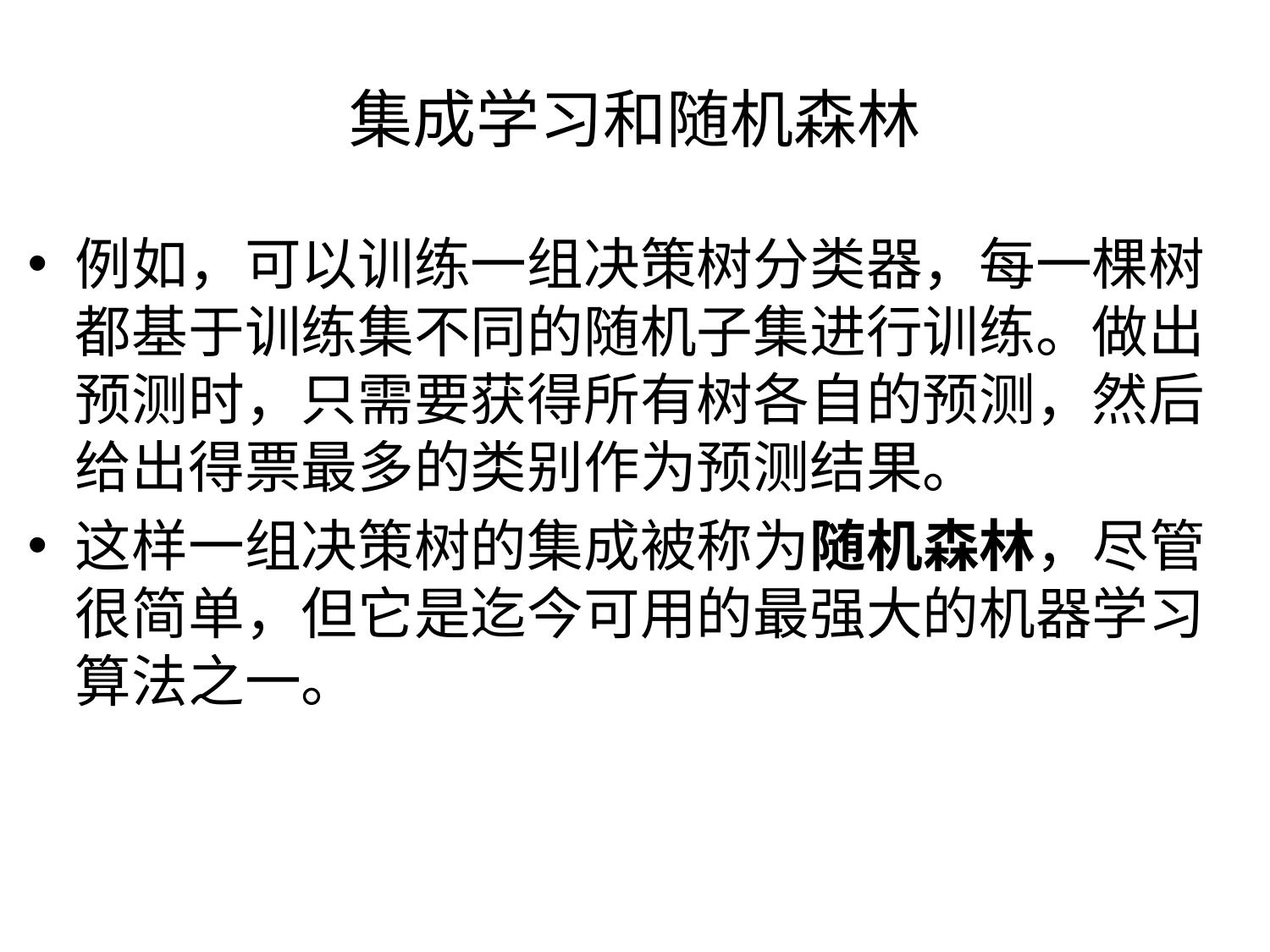

# 集成学习和随机森林
例如，可以训练一组决策树分类器，每一棵树都基于训练集不同的随机子集进行训练。做出预测时，只需要获得所有树各自的预测，然后给出得票最多的类别作为预测结果。
这样一组决策树的集成被称为随机森林，尽管很简单，但它是迄今可用的最强大的机器学习算法之一。